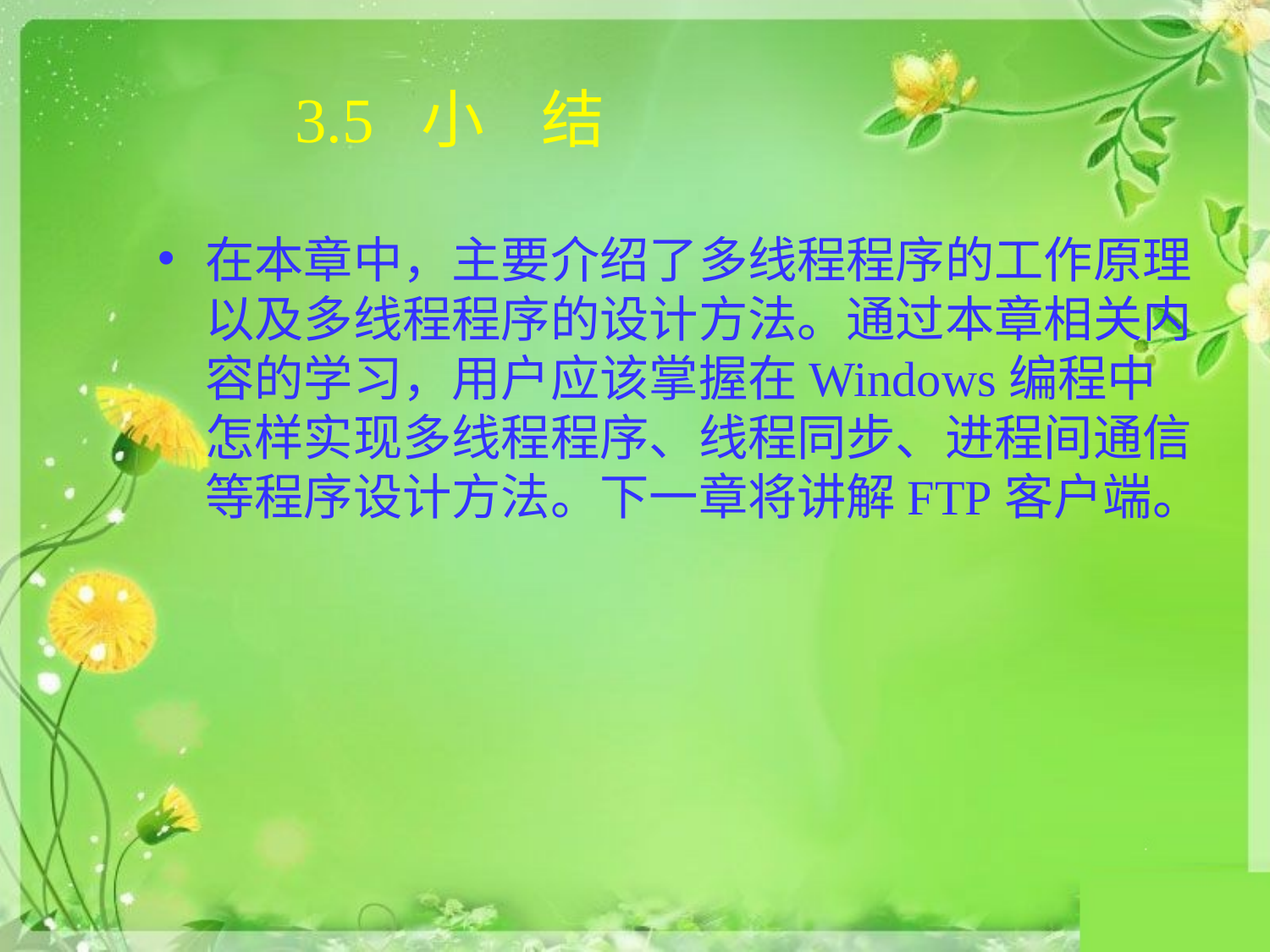

# 3.5  小    结
在本章中，主要介绍了多线程程序的工作原理以及多线程程序的设计方法。通过本章相关内容的学习，用户应该掌握在Windows编程中怎样实现多线程程序、线程同步、进程间通信等程序设计方法。下一章将讲解FTP客户端。